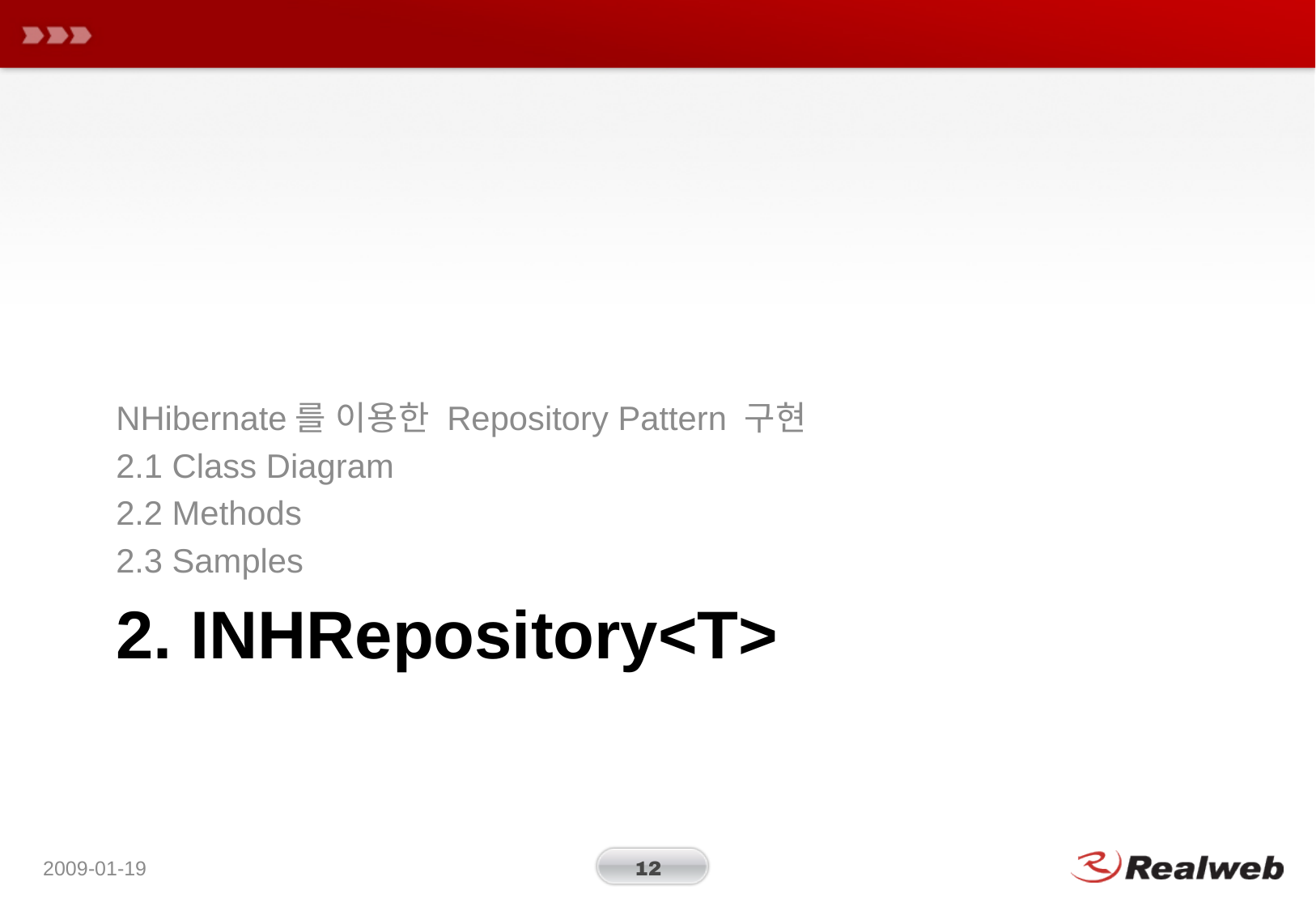

NHibernate를 이용한 Repository Pattern 구현
2.1 Class Diagram
2.2 Methods
2.3 Samples
# 2. INHRepository<T>
2009-01-19
12